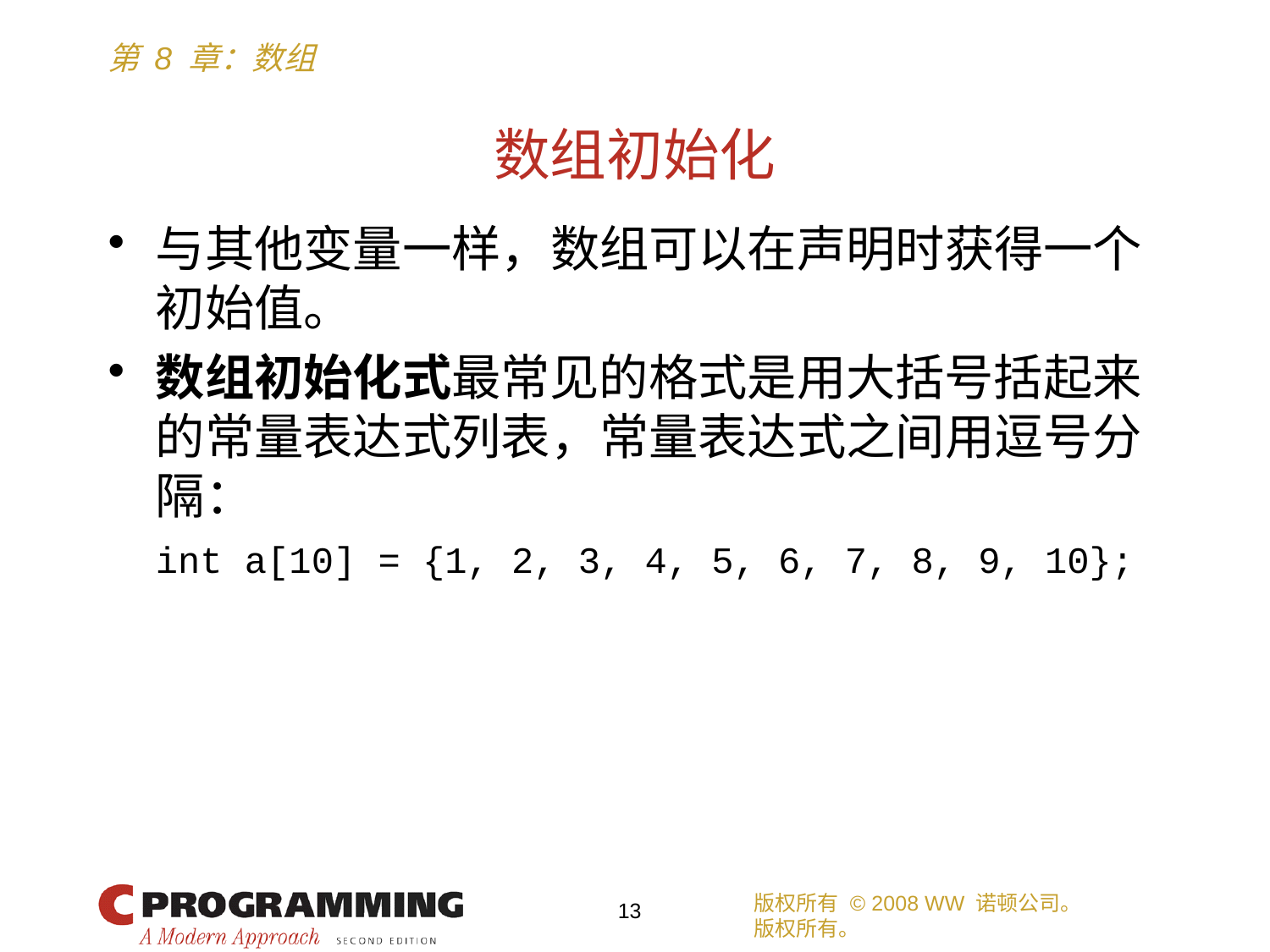

# 数组初始化
与其他变量一样，数组可以在声明时获得一个初始值。
数组初始化式最常见的格式是用大括号括起来的常量表达式列表，常量表达式之间用逗号分隔：
	int a[10] = {1, 2, 3, 4, 5, 6, 7, 8, 9, 10};
版权所有 © 2008 WW 诺顿公司。
版权所有。
13